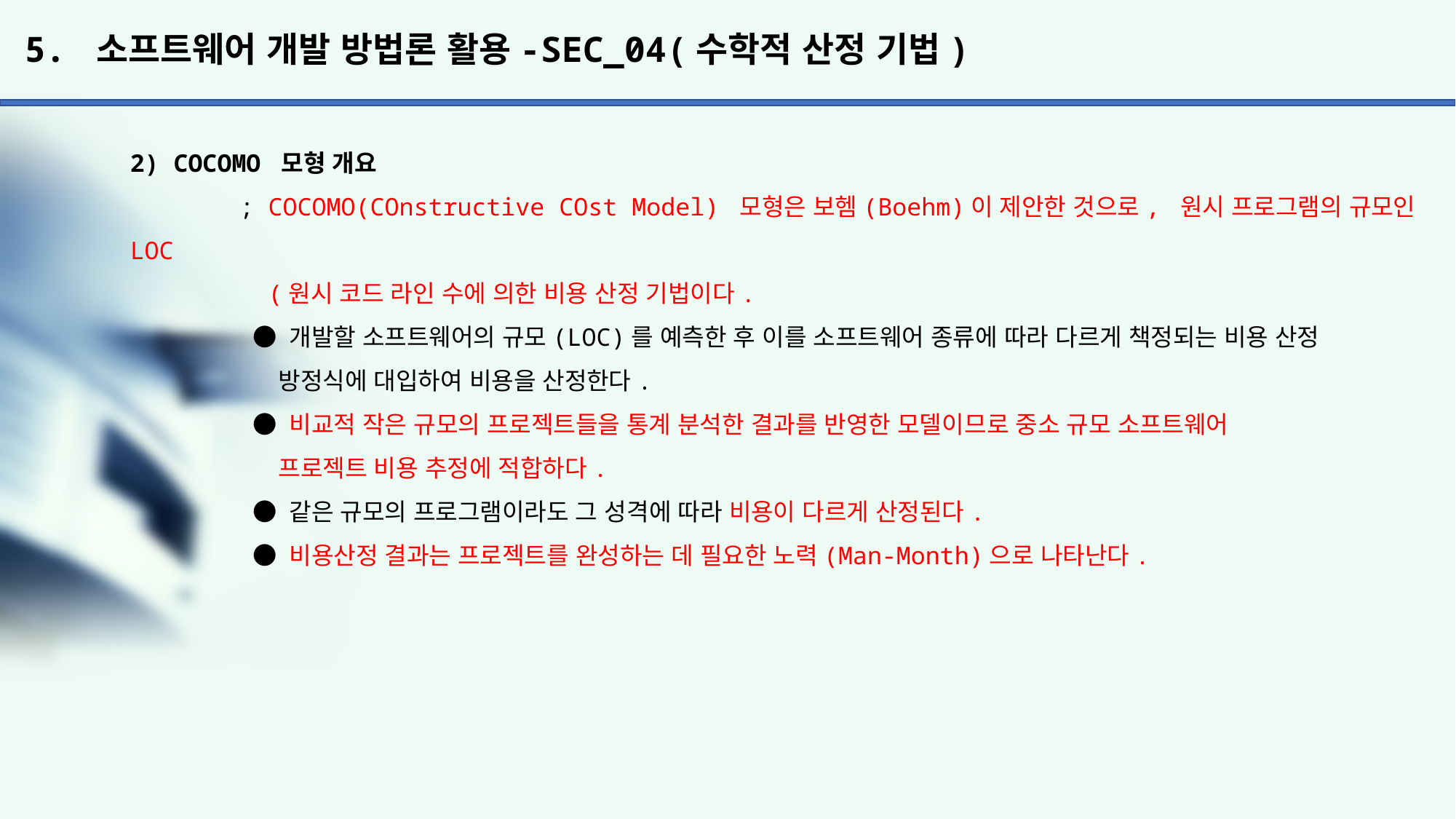

# 5. 소프트웨어 개발 방법론 활용-SEC_04(수학적 산정 기법)
2) COCOMO 모형 개요
	; COCOMO(COnstructive COst Model) 모형은 보헴(Boehm)이 제안한 것으로, 원시 프로그램의 규모인 LOC
	  (원시 코드 라인 수에 의한 비용 산정 기법이다.
	  ● 개발할 소프트웨어의 규모(LOC)를 예측한 후 이를 소프트웨어 종류에 따라 다르게 책정되는 비용 산정
	     방정식에 대입하여 비용을 산정한다.
	  ● 비교적 작은 규모의 프로젝트들을 통계 분석한 결과를 반영한 모델이므로 중소 규모 소프트웨어
	     프로젝트 비용 추정에 적합하다.
	  ● 같은 규모의 프로그램이라도 그 성격에 따라 비용이 다르게 산정된다.
	  ● 비용산정 결과는 프로젝트를 완성하는 데 필요한 노력(Man-Month)으로 나타난다.